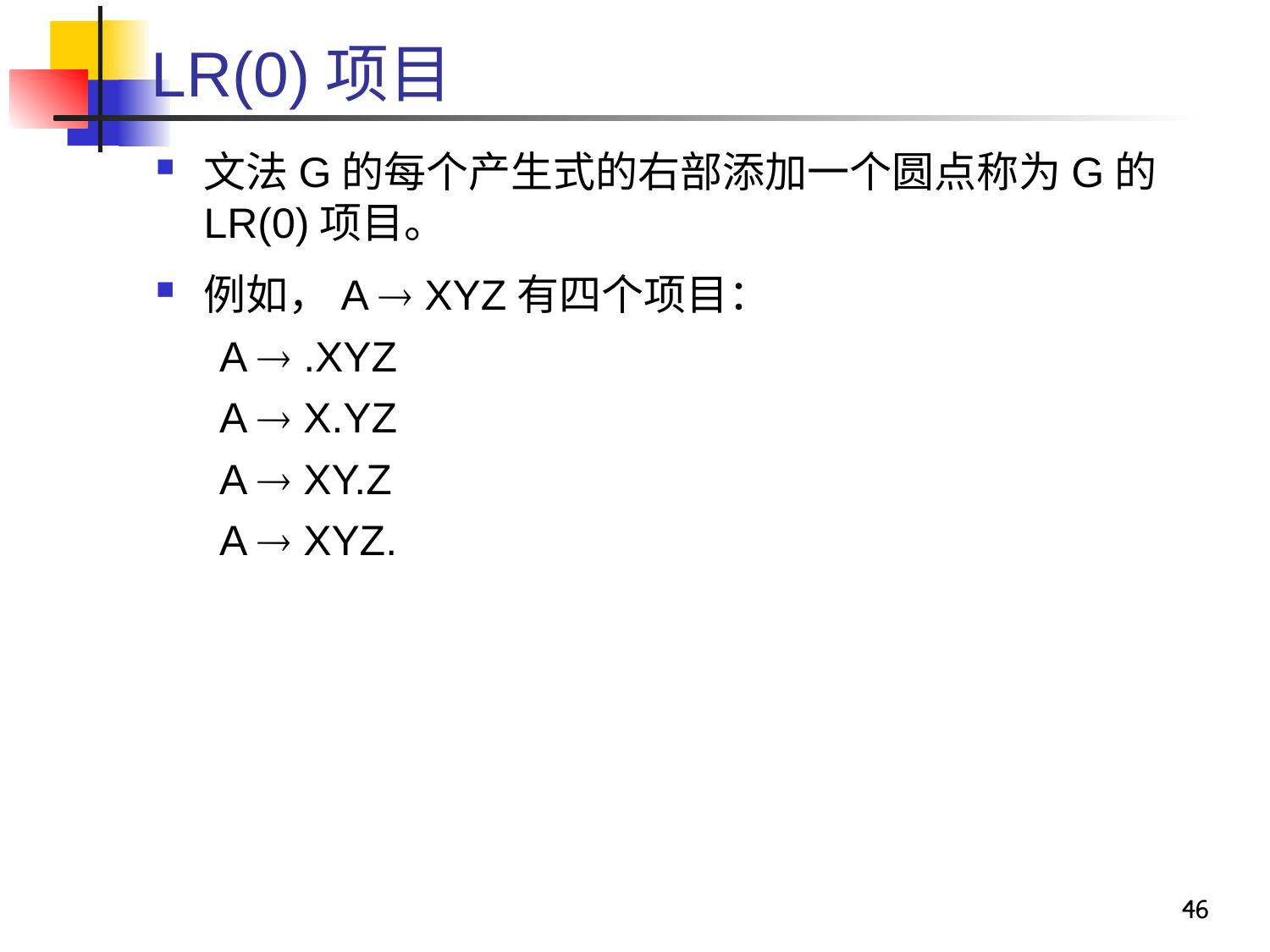

# LR(0)项目
文法G的每个产生式的右部添加一个圆点称为G的LR(0)项目。
例如，A → XYZ有四个项目：
A → .XYZ
A → X.YZ
A → XY.Z
A → XYZ.
46